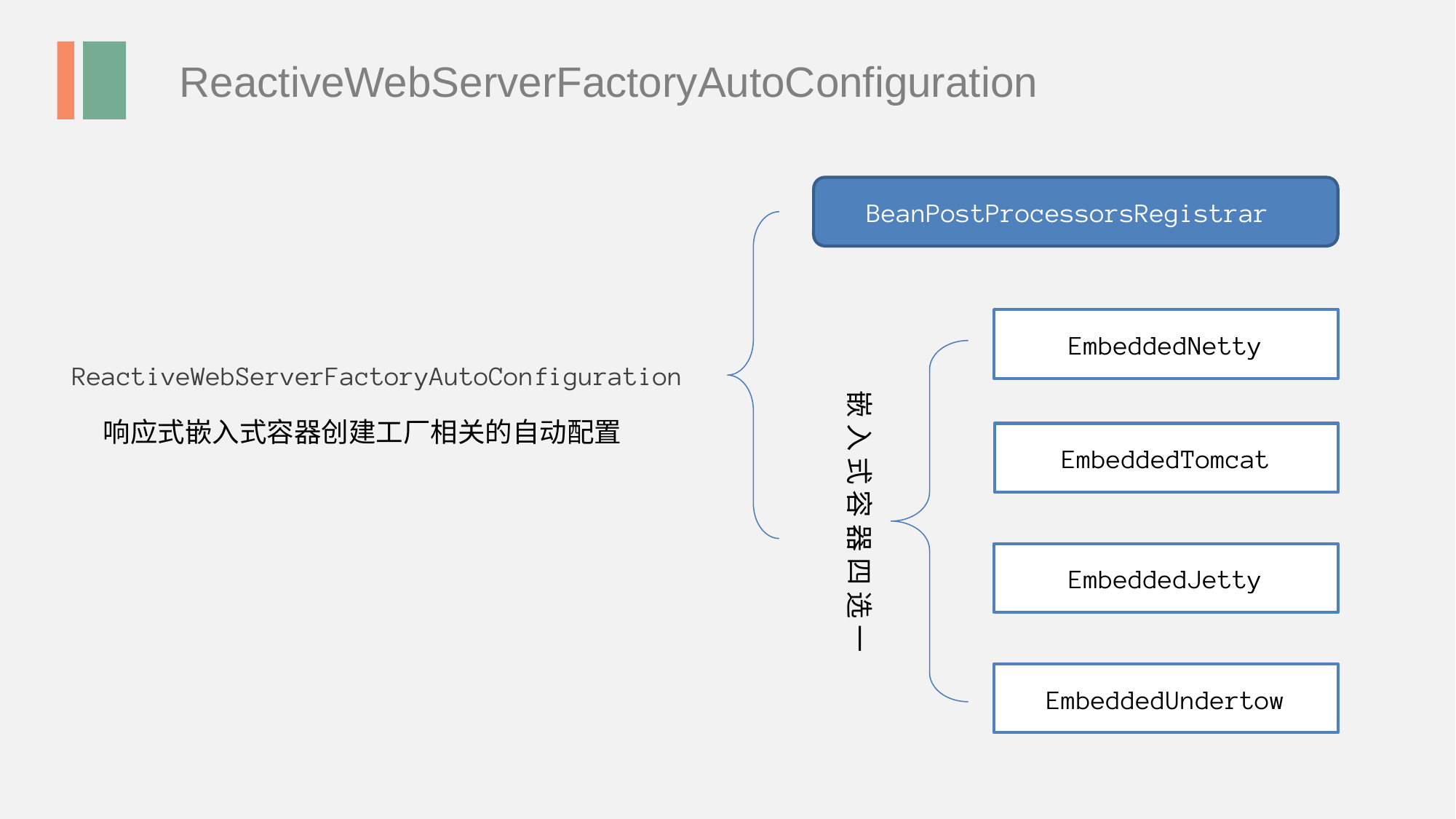

ReactiveWebServerFactoryAutoConfiguration
BeanPostProcessorsRegistrar

EmbeddedNetty

嵌 入 式 容 器 四 选 一
ReactiveWebServerFactoryAutoConfiguration
响应式嵌入式容器创建工厂相关的自动配置
EmbeddedTomcat
EmbeddedJetty
EmbeddedUndertow